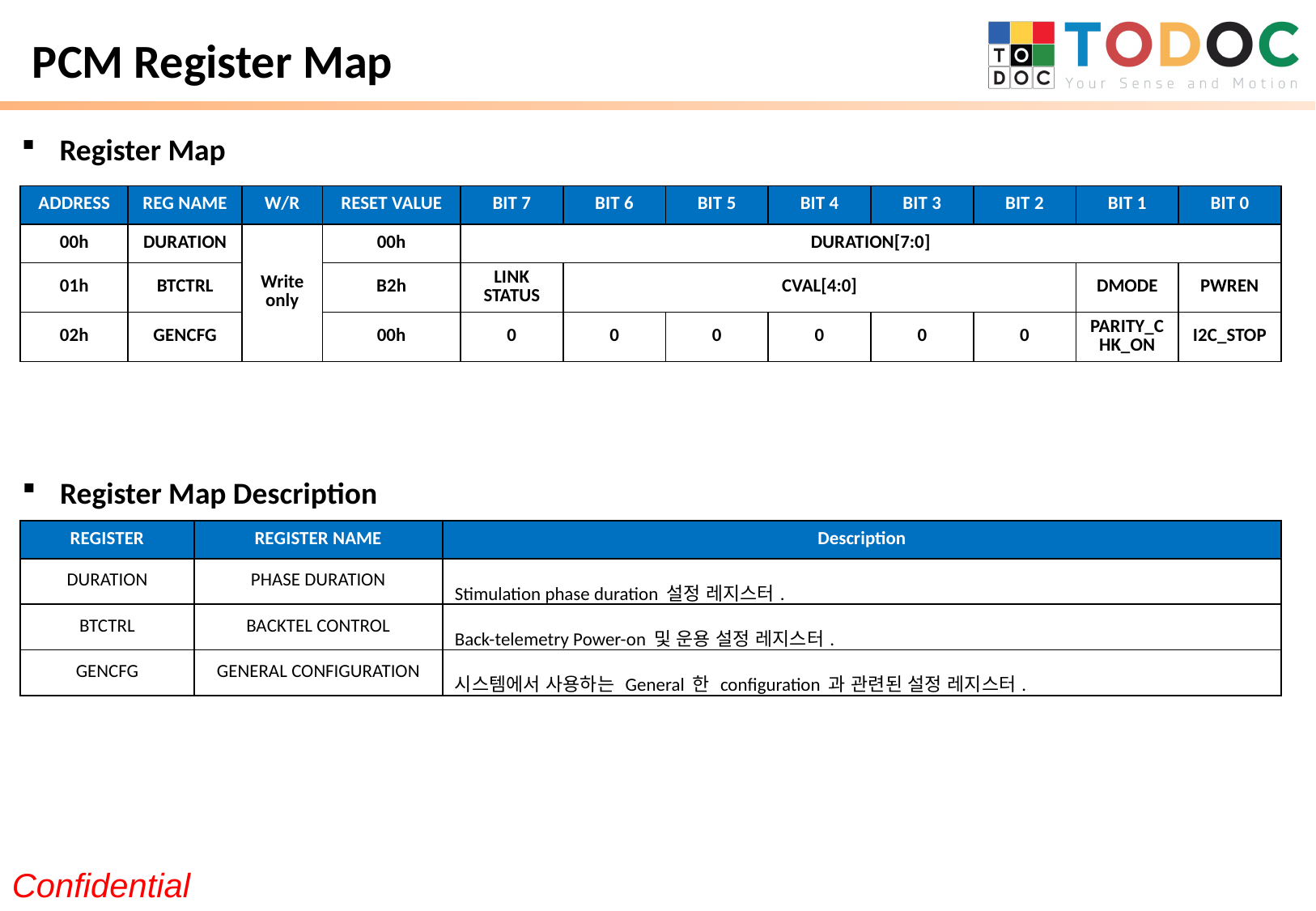

# PCM Register Map
Register Map
| ADDRESS | REG NAME | W/R | RESET VALUE | BIT 7 | BIT 6 | BIT 5 | BIT 4 | BIT 3 | BIT 2 | BIT 1 | BIT 0 |
| --- | --- | --- | --- | --- | --- | --- | --- | --- | --- | --- | --- |
| 00h | DURATION | Write only | 00h | DURATION[7:0] |  |  |  |  |  |  |  |
| 01h | BTCTRL |  | B2h | LINK STATUS | CVAL[4:0] | CVAL3 | CVAL2 | CVAL1 | CVAL0 | DMODE | PWREN |
| 02h | GENCFG |  | 00h | 0 | 0 | 0 | 0 | 0 | 0 | PARITY\_CHK\_ON | I2C\_STOP |
Register Map Description
| REGISTER | REGISTER NAME | Description |
| --- | --- | --- |
| DURATION | PHASE DURATION | Stimulation phase duration 설정 레지스터. |
| BTCTRL | BACKTEL CONTROL | Back-telemetry Power-on 및 운용 설정 레지스터. |
| GENCFG | GENERAL CONFIGURATION | 시스템에서 사용하는 General 한 configuration 과 관련된 설정 레지스터. |